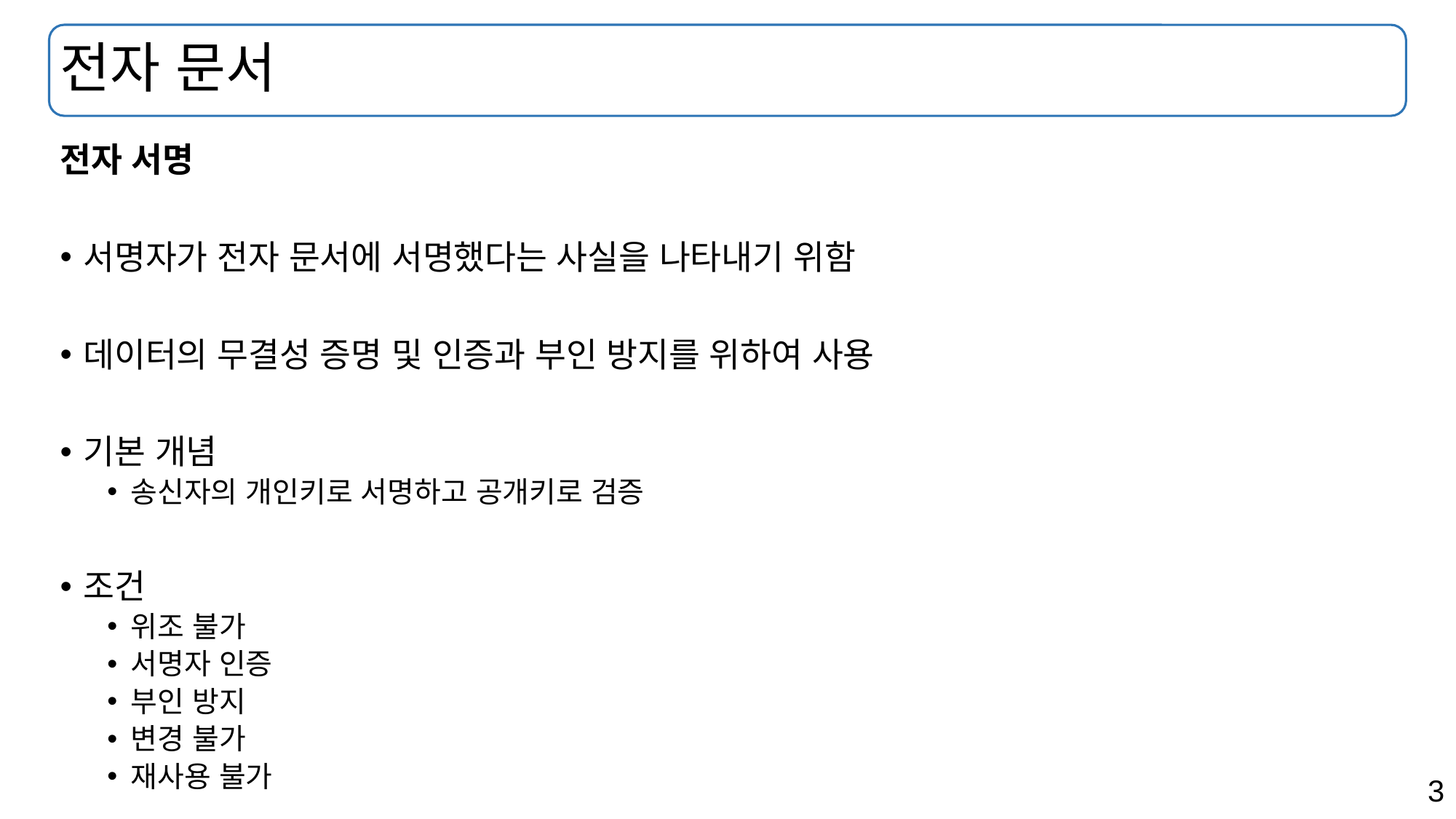

# 전자 문서
전자 서명

서명자가 전자 문서에 서명했다는 사실을 나타내기 위함

데이터의 무결성 증명 및 인증과 부인 방지를 위하여 사용

기본 개념
송신자의 개인키로 서명하고 공개키로 검증

조건
위조 불가
서명자 인증
부인 방지
변경 불가
재사용 불가